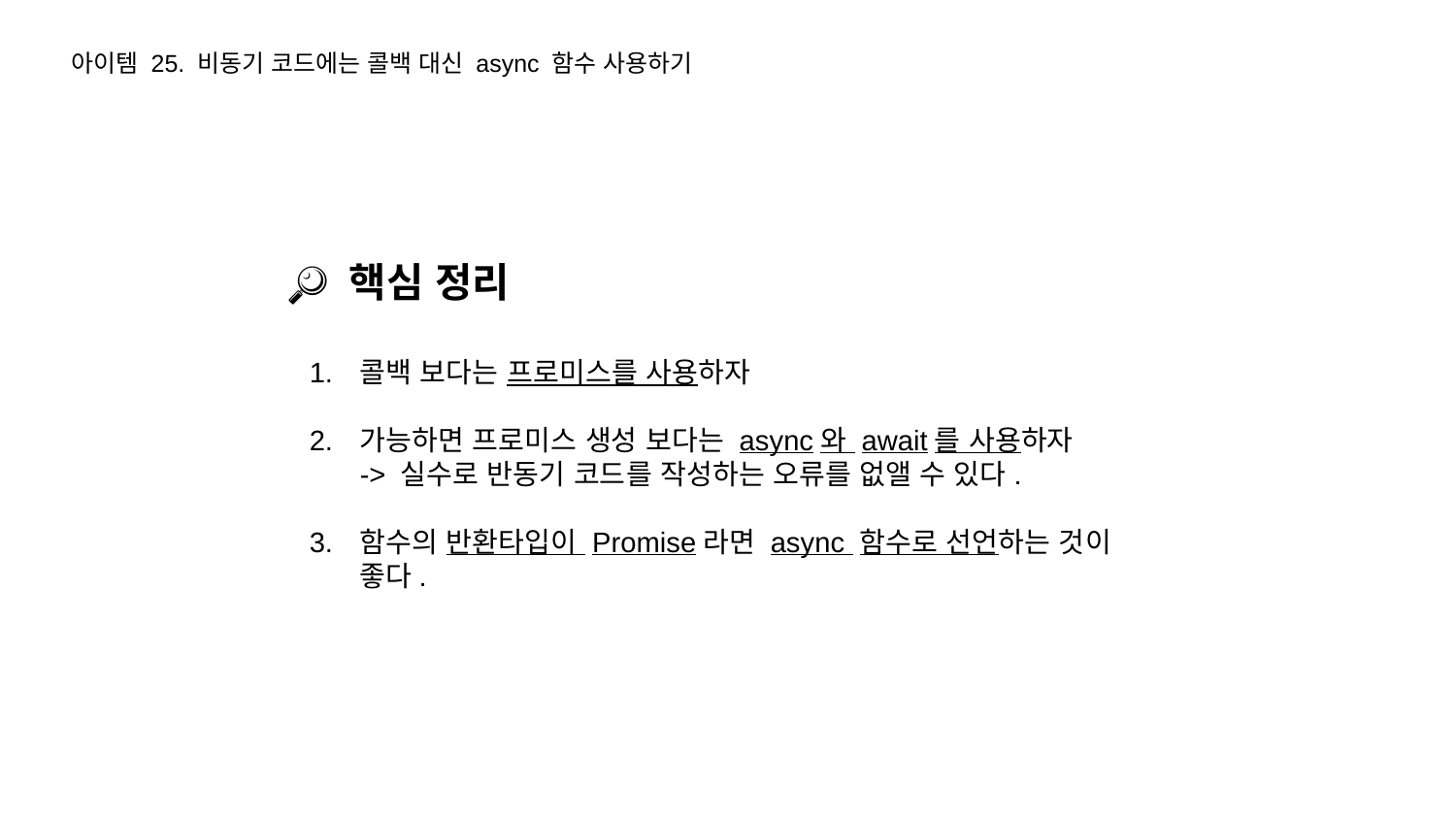

아이템 25. 비동기 코드에는 콜백 대신 async 함수 사용하기
🔎 핵심 정리

콜백 보다는 프로미스를 사용하자

가능하면 프로미스 생성 보다는 async와 await를 사용하자
-> 실수로 반동기 코드를 작성하는 오류를 없앨 수 있다.

함수의 반환타입이 Promise라면 async 함수로 선언하는 것이 좋다.